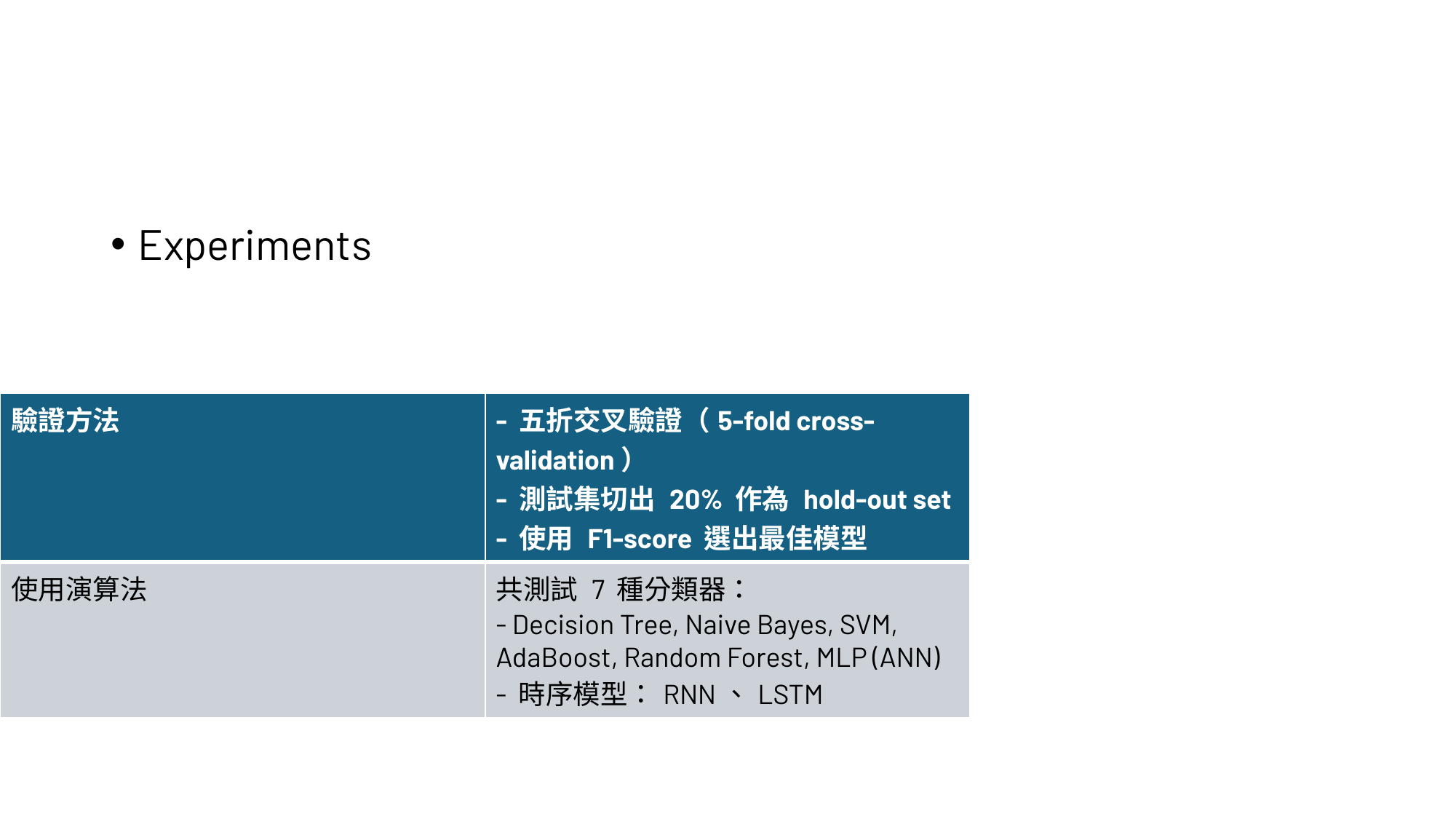

#
Experiments

| 驗證方法 | - 五折交叉驗證（5-fold cross-validation） - 測試集切出 20% 作為 hold-out set - 使用 F1-score 選出最佳模型 |
| --- | --- |
| 使用演算法 | 共測試 7 種分類器： - Decision Tree, Naive Bayes, SVM, AdaBoost, Random Forest, MLP (ANN) - 時序模型：RNN、LSTM |